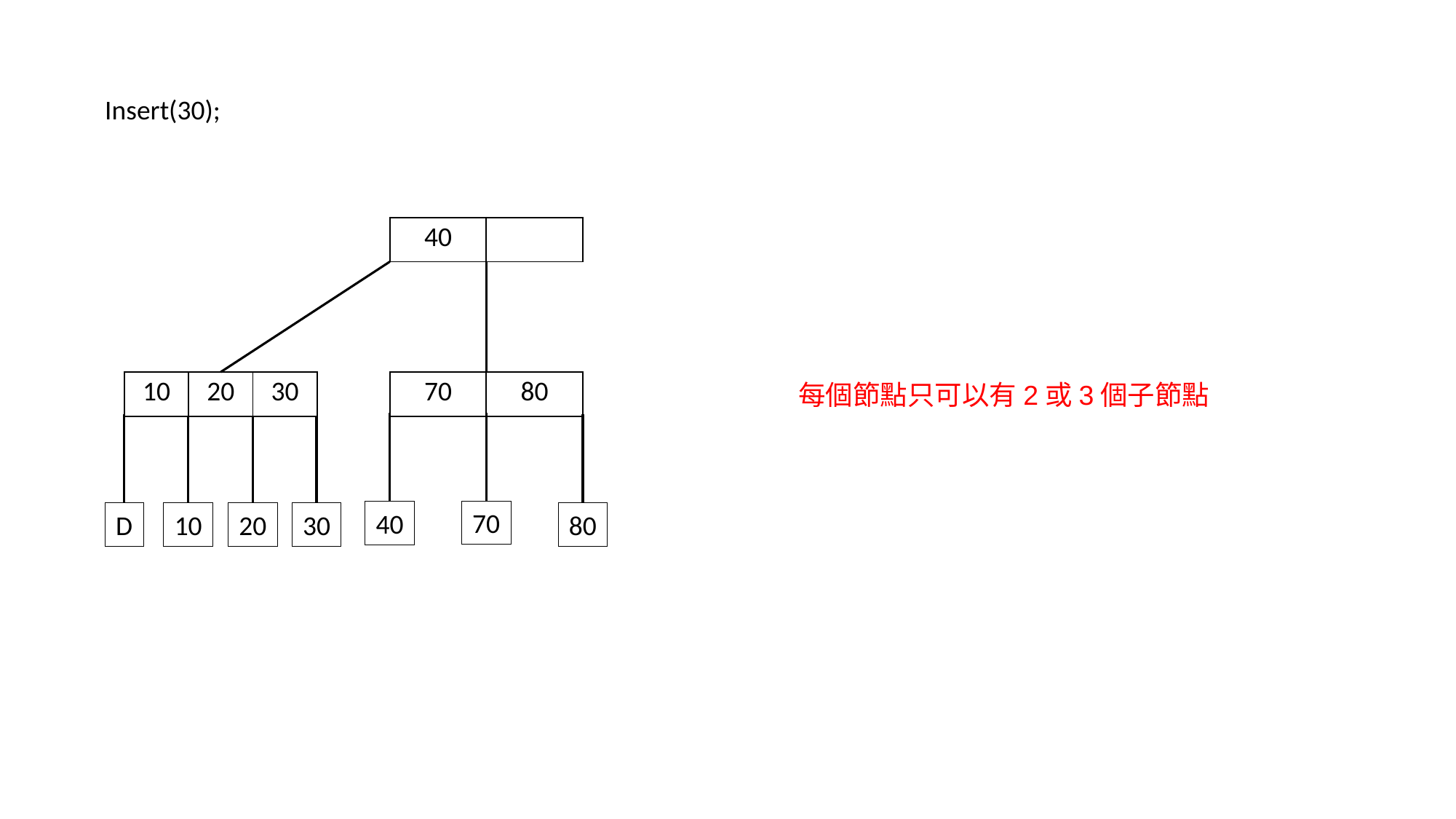

Insert(30);
| 40 |  |
| --- | --- |
| 10 | 20 | 30 |
| --- | --- | --- |
| 70 | 80 |
| --- | --- |
每個節點只可以有2或3個子節點
70
40
D
20
30
80
10